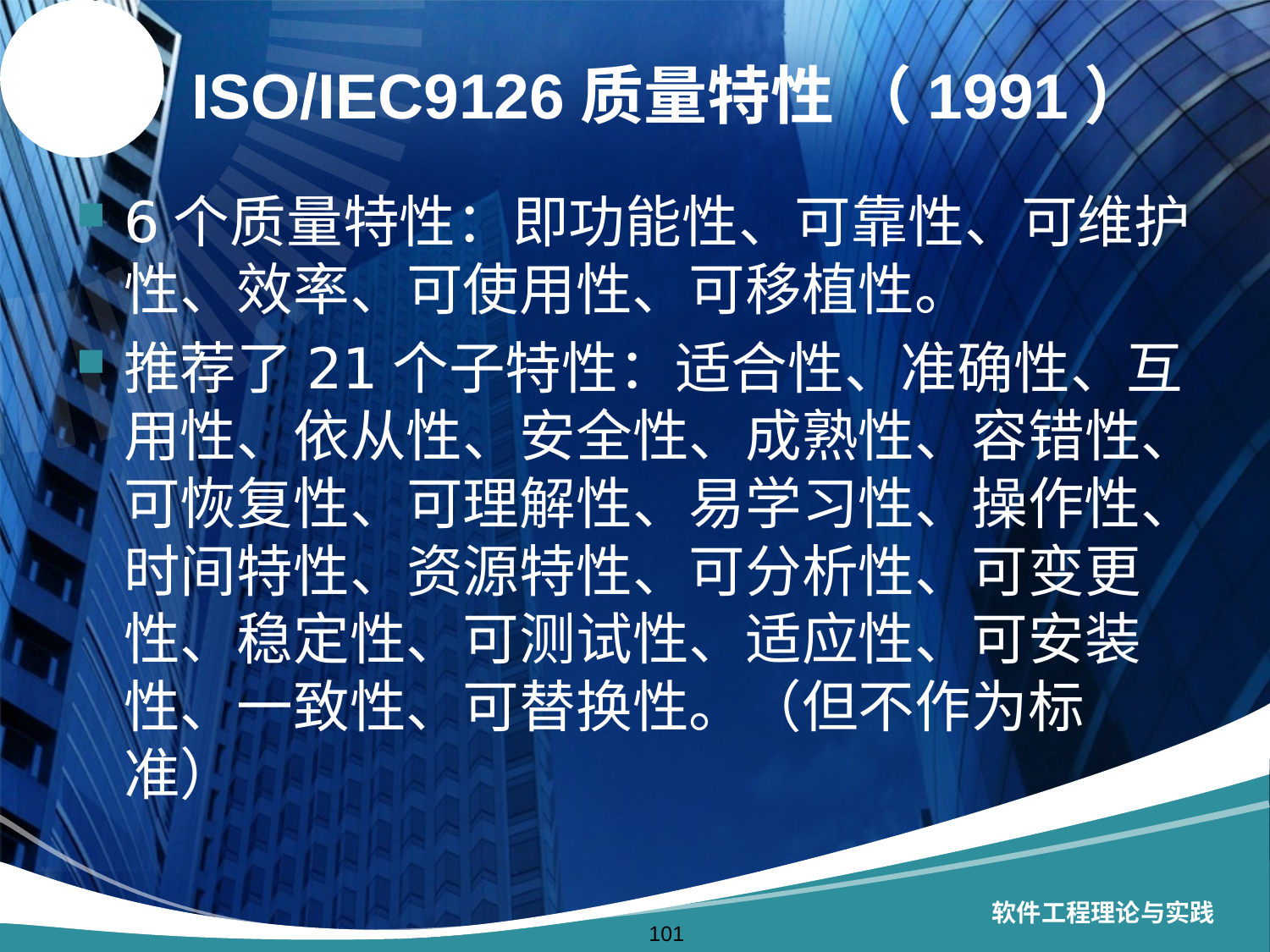

# ISO/IEC9126质量特性 （1991）
6个质量特性：即功能性、可靠性、可维护性、效率、可使用性、可移植性。
推荐了21个子特性：适合性、准确性、互用性、依从性、安全性、成熟性、容错性、可恢复性、可理解性、易学习性、操作性、时间特性、资源特性、可分析性、可变更性、稳定性、可测试性、适应性、可安装性、一致性、可替换性。（但不作为标准）
软件工程理论与实践
101